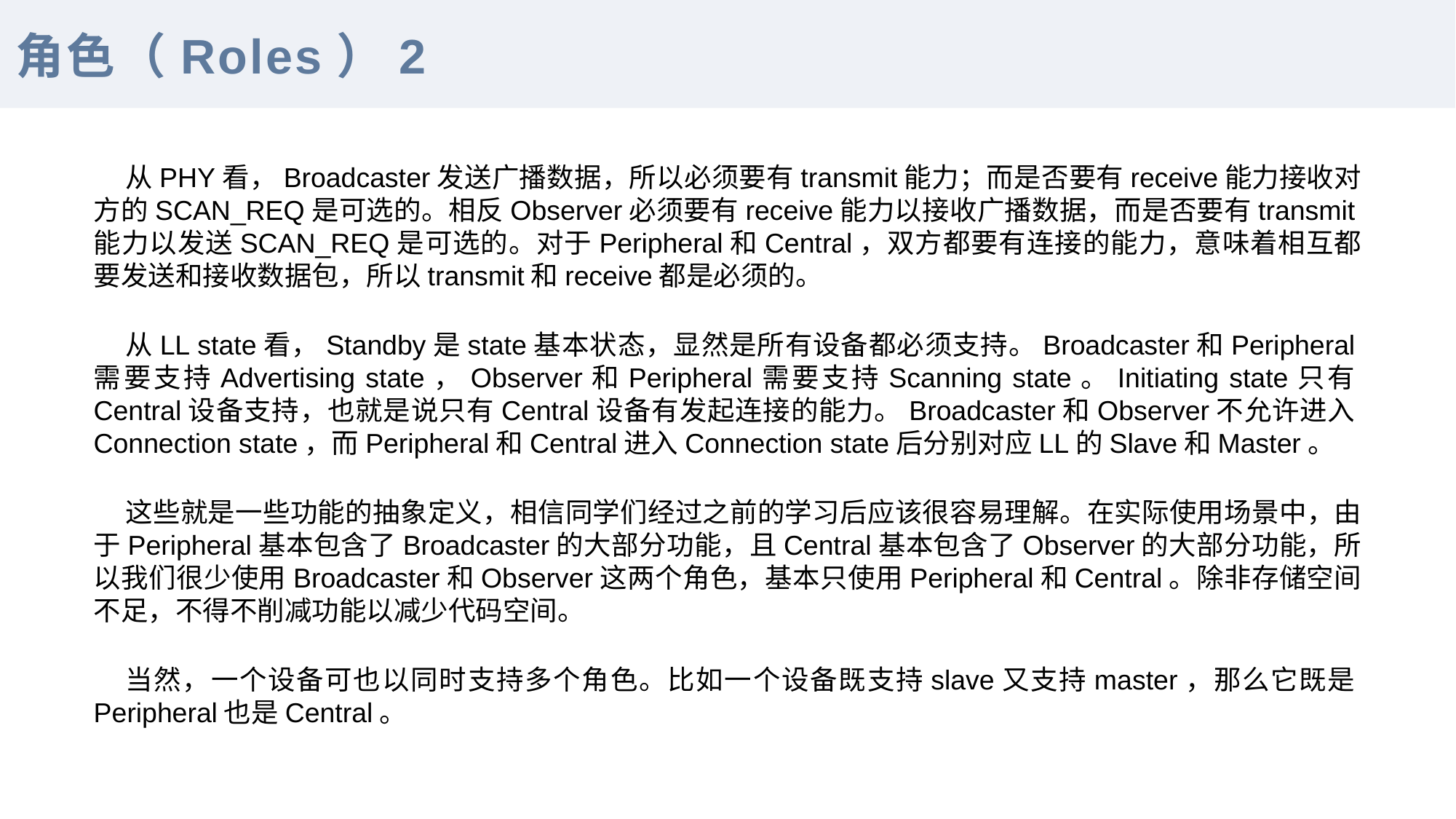

角色（Roles）2
从PHY看，Broadcaster发送广播数据，所以必须要有transmit能力；而是否要有receive能力接收对方的SCAN_REQ是可选的。相反Observer必须要有receive能力以接收广播数据，而是否要有transmit能力以发送SCAN_REQ是可选的。对于Peripheral和Central，双方都要有连接的能力，意味着相互都要发送和接收数据包，所以transmit和receive都是必须的。
从LL state看，Standby是state基本状态，显然是所有设备都必须支持。Broadcaster和Peripheral需要支持Advertising state，Observer和Peripheral需要支持Scanning state。Initiating state只有Central设备支持，也就是说只有Central设备有发起连接的能力。Broadcaster和Observer不允许进入Connection state，而Peripheral和Central进入Connection state后分别对应LL的Slave和Master。
这些就是一些功能的抽象定义，相信同学们经过之前的学习后应该很容易理解。在实际使用场景中，由于Peripheral基本包含了Broadcaster的大部分功能，且Central基本包含了Observer的大部分功能，所以我们很少使用Broadcaster和Observer这两个角色，基本只使用Peripheral和Central。除非存储空间不足，不得不削减功能以减少代码空间。
当然，一个设备可也以同时支持多个角色。比如一个设备既支持slave又支持master，那么它既是Peripheral也是Central。